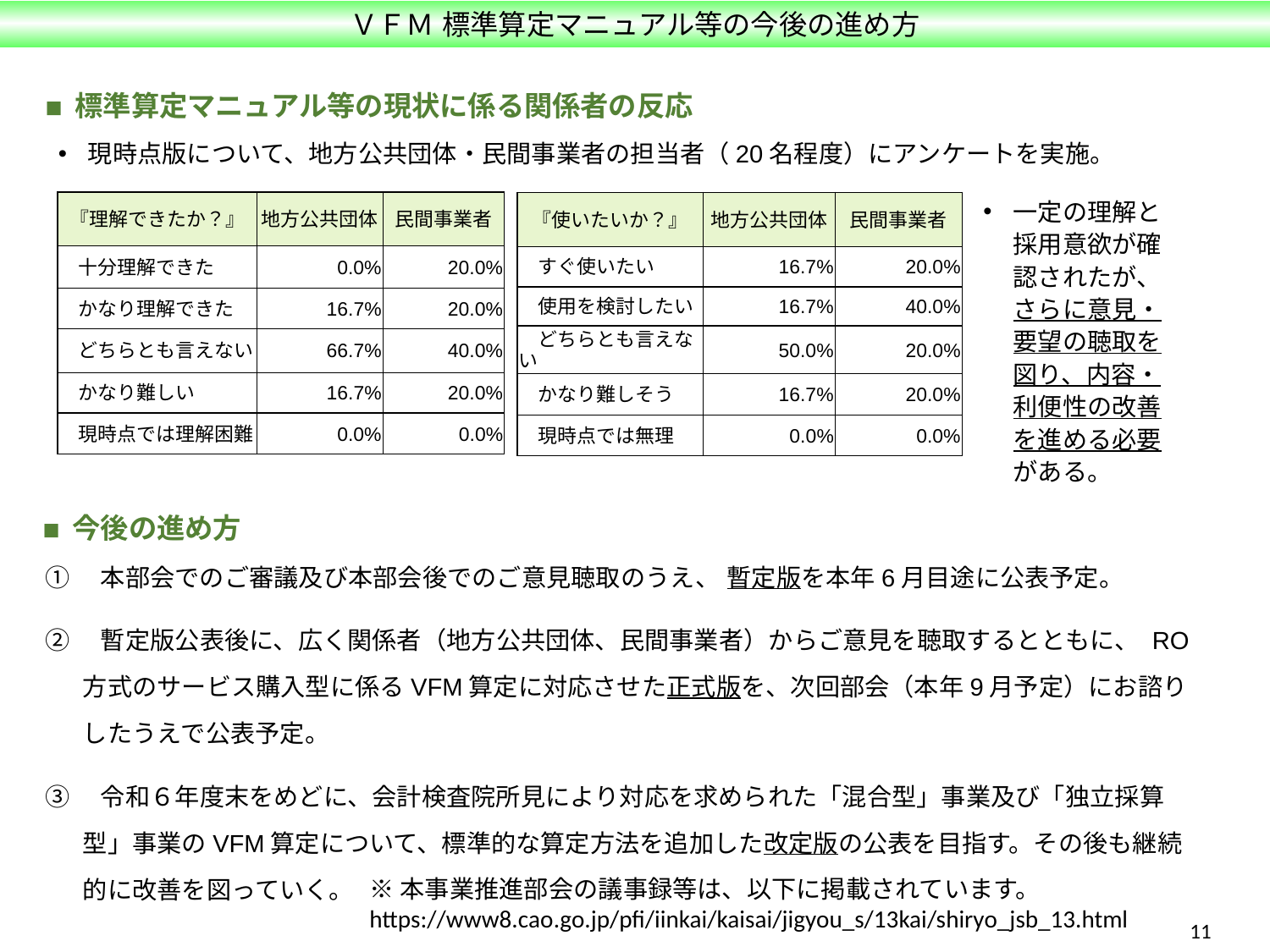

ＶＦＭ 標準算定マニュアル等の今後の進め方
標準算定マニュアル等の現状に係る関係者の反応
現時点版について、地方公共団体・民間事業者の担当者（20名程度）にアンケートを実施。
| 『理解できたか？』 | 地方公共団体 | 民間事業者 |
| --- | --- | --- |
| 十分理解できた | 0.0% | 20.0% |
| かなり理解できた | 16.7% | 20.0% |
| どちらとも言えない | 66.7% | 40.0% |
| かなり難しい | 16.7% | 20.0% |
| 現時点では理解困難 | 0.0% | 0.0% |
| 『使いたいか？』 | 地方公共団体 | 民間事業者 |
| --- | --- | --- |
| すぐ使いたい | 16.7% | 20.0% |
| 使用を検討したい | 16.7% | 40.0% |
| どちらとも言えない | 50.0% | 20.0% |
| かなり難しそう | 16.7% | 20.0% |
| 現時点では無理 | 0.0% | 0.0% |
一定の理解と採用意欲が確認されたが、さらに意見・要望の聴取を図り、内容・利便性の改善を進める必要がある。
今後の進め方
①　本部会でのご審議及び本部会後でのご意見聴取のうえ、 暫定版を本年6月目途に公表予定。

②　暫定版公表後に、広く関係者（地方公共団体、民間事業者）からご意見を聴取するとともに、 RO方式のサービス購入型に係るVFM算定に対応させた正式版を、次回部会（本年9月予定）にお諮りしたうえで公表予定。

③　令和６年度末をめどに、会計検査院所見により対応を求められた「混合型」事業及び「独立採算型」事業のVFM算定について、標準的な算定方法を追加した改定版の公表を目指す。その後も継続的に改善を図っていく。
※本事業推進部会の議事録等は、以下に掲載されています。
https://www8.cao.go.jp/pfi/iinkai/kaisai/jigyou_s/13kai/shiryo_jsb_13.html

11